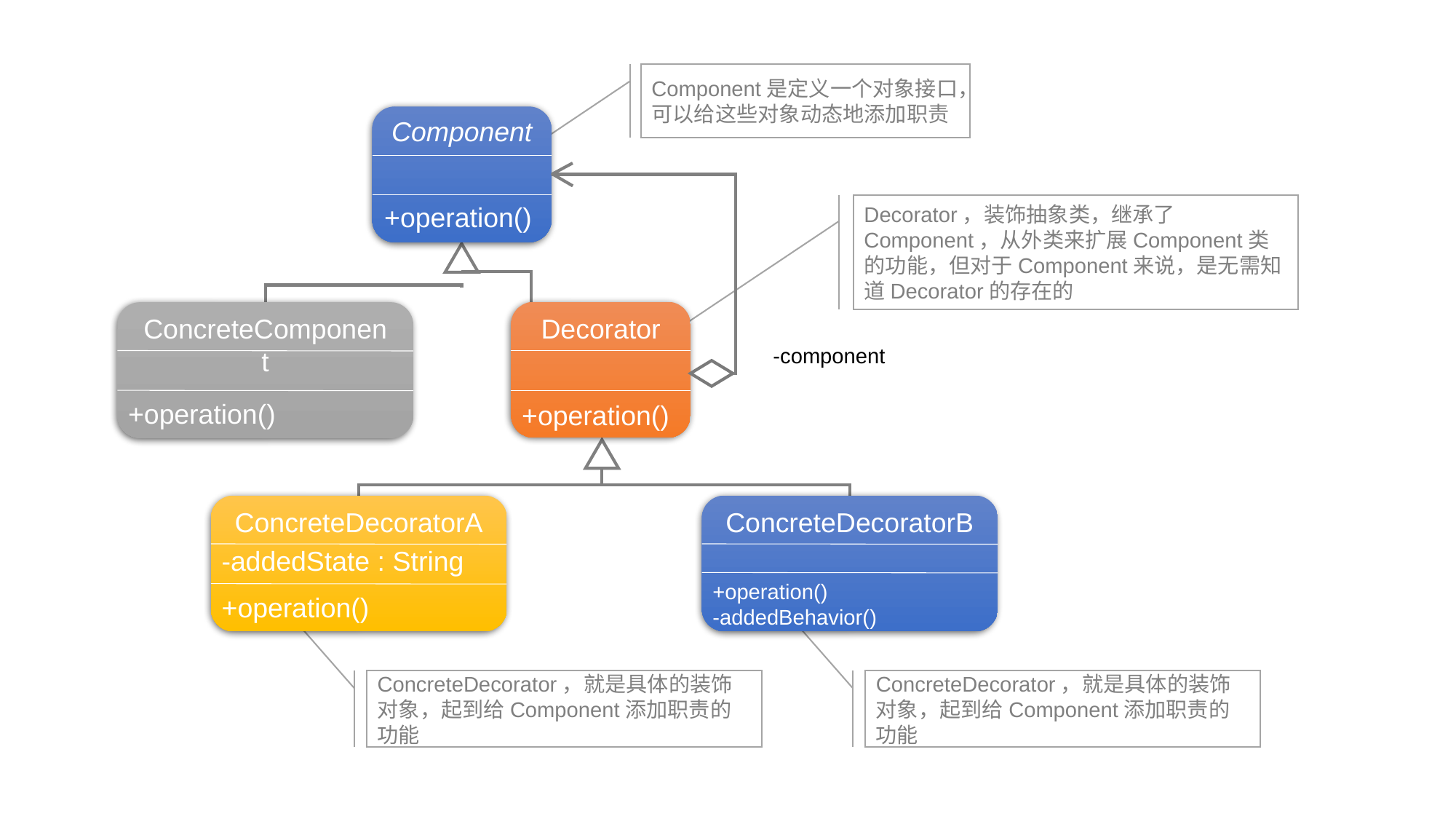

Component是定义一个对象接口，可以给这些对象动态地添加职责

Component
+operation()

Decorator，装饰抽象类，继承了Component，从外类来扩展Component类的功能，但对于Component来说，是无需知道Decorator的存在的

Decorator

ConcreteComponent
+operation()
-component
+operation()

ConcreteDecoratorA
+operation()

ConcreteDecoratorB
+operation()
-addedBehavior()
-addedState : String
ConcreteDecorator，就是具体的装饰对象，起到给Component添加职责的功能
ConcreteDecorator，就是具体的装饰对象，起到给Component添加职责的功能